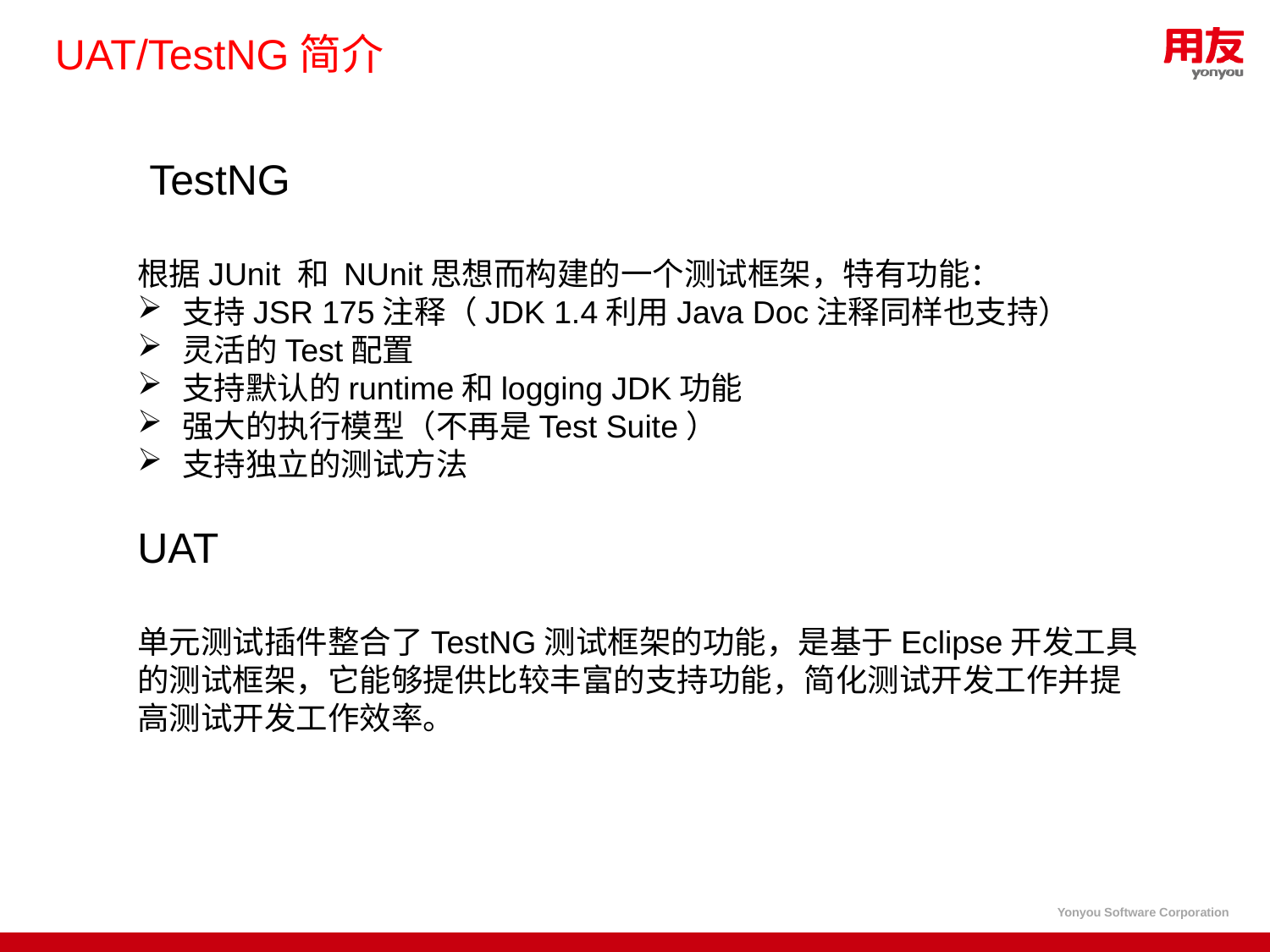

# UAT/TestNG简介
 TestNG

根据JUnit 和 NUnit思想而构建的一个测试框架，特有功能：
 支持JSR 175注释（JDK 1.4利用Java Doc注释同样也支持）
 灵活的Test配置
 支持默认的runtime和logging JDK功能
 强大的执行模型（不再是Test Suite）
 支持独立的测试方法

UAT

单元测试插件整合了TestNG测试框架的功能，是基于Eclipse开发工具的测试框架，它能够提供比较丰富的支持功能，简化测试开发工作并提高测试开发工作效率。